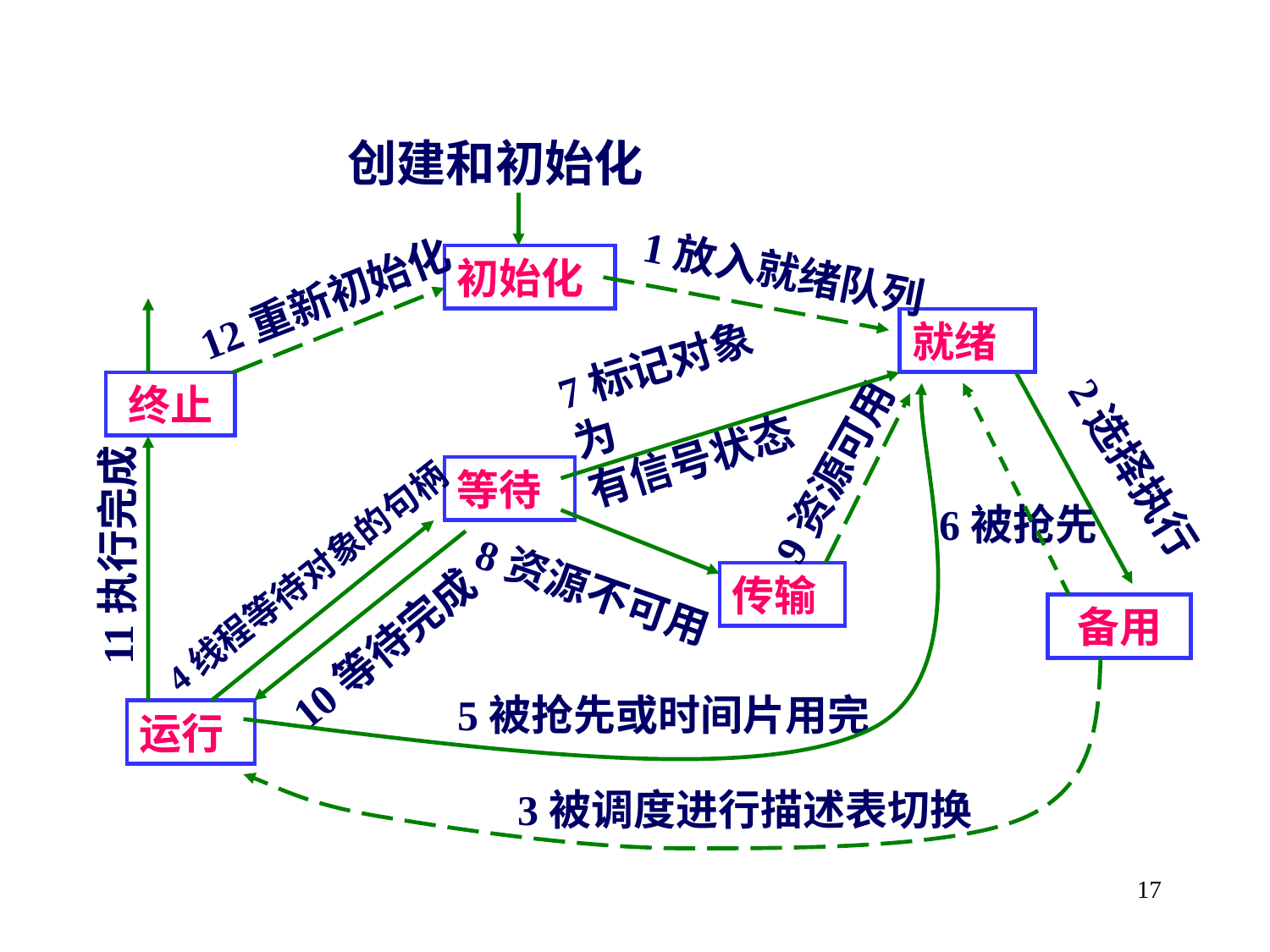

创建和初始化

1放入就绪队列
初始化
12重新初始化

就绪
7标记对象为
有信号状态
2选择执行
终止

9资源可用
等待
6被抢先

11执行完成

4线程等待对象的句柄
8资源不可用
传输
备用
10等待完成

5被抢先或时间片用完
运行
3被调度进行描述表切换
17